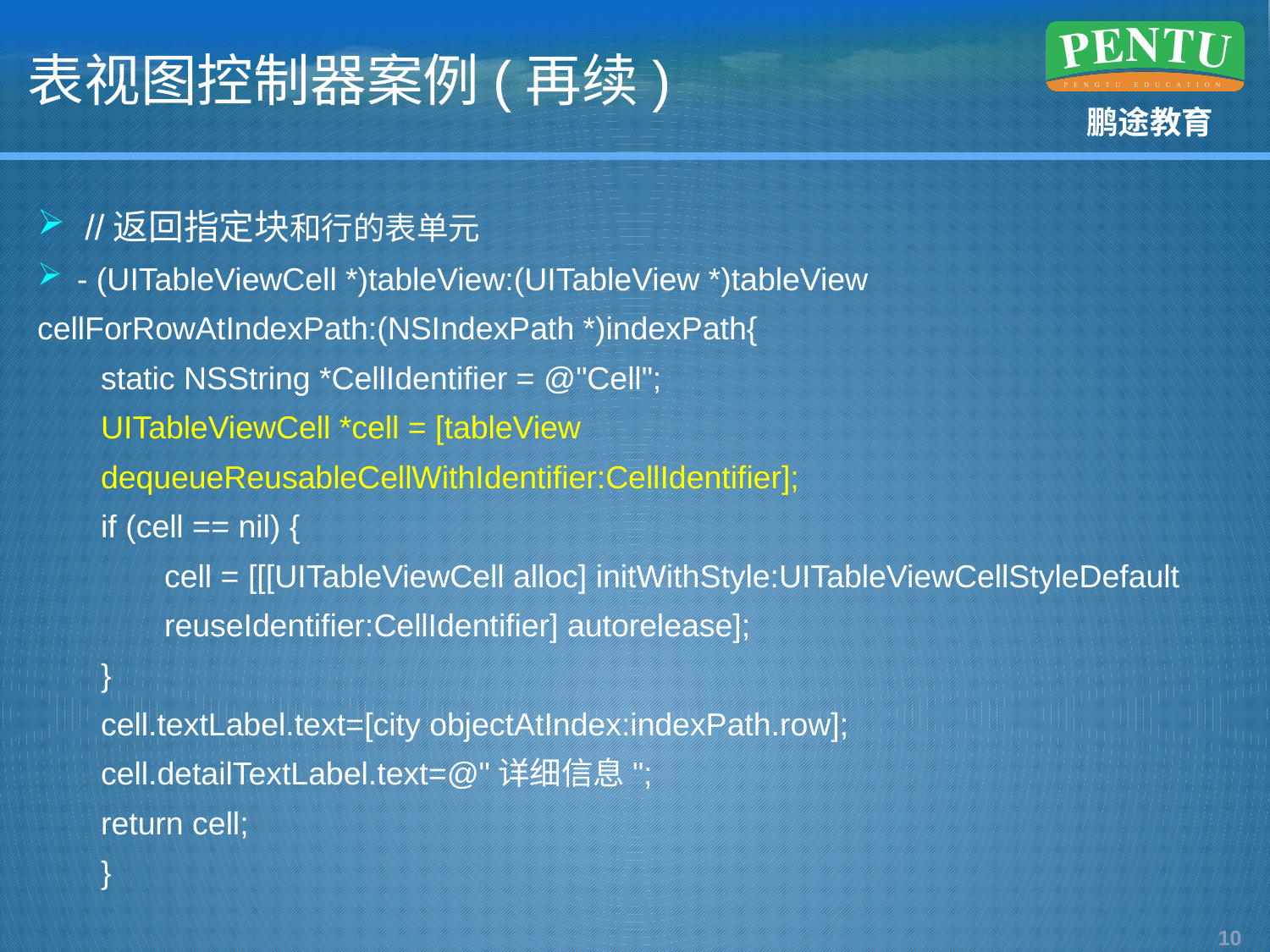

# 表视图控制器案例(再续)
//返回指定块和行的表单元
- (UITableViewCell *)tableView:(UITableView *)tableView
cellForRowAtIndexPath:(NSIndexPath *)indexPath{
static NSString *CellIdentifier = @"Cell";
UITableViewCell *cell = [tableView
dequeueReusableCellWithIdentifier:CellIdentifier];
if (cell == nil) {
cell = [[[UITableViewCell alloc] initWithStyle:UITableViewCellStyleDefault
reuseIdentifier:CellIdentifier] autorelease];
}
cell.textLabel.text=[city objectAtIndex:indexPath.row];
cell.detailTextLabel.text=@"详细信息";
return cell;
}
10